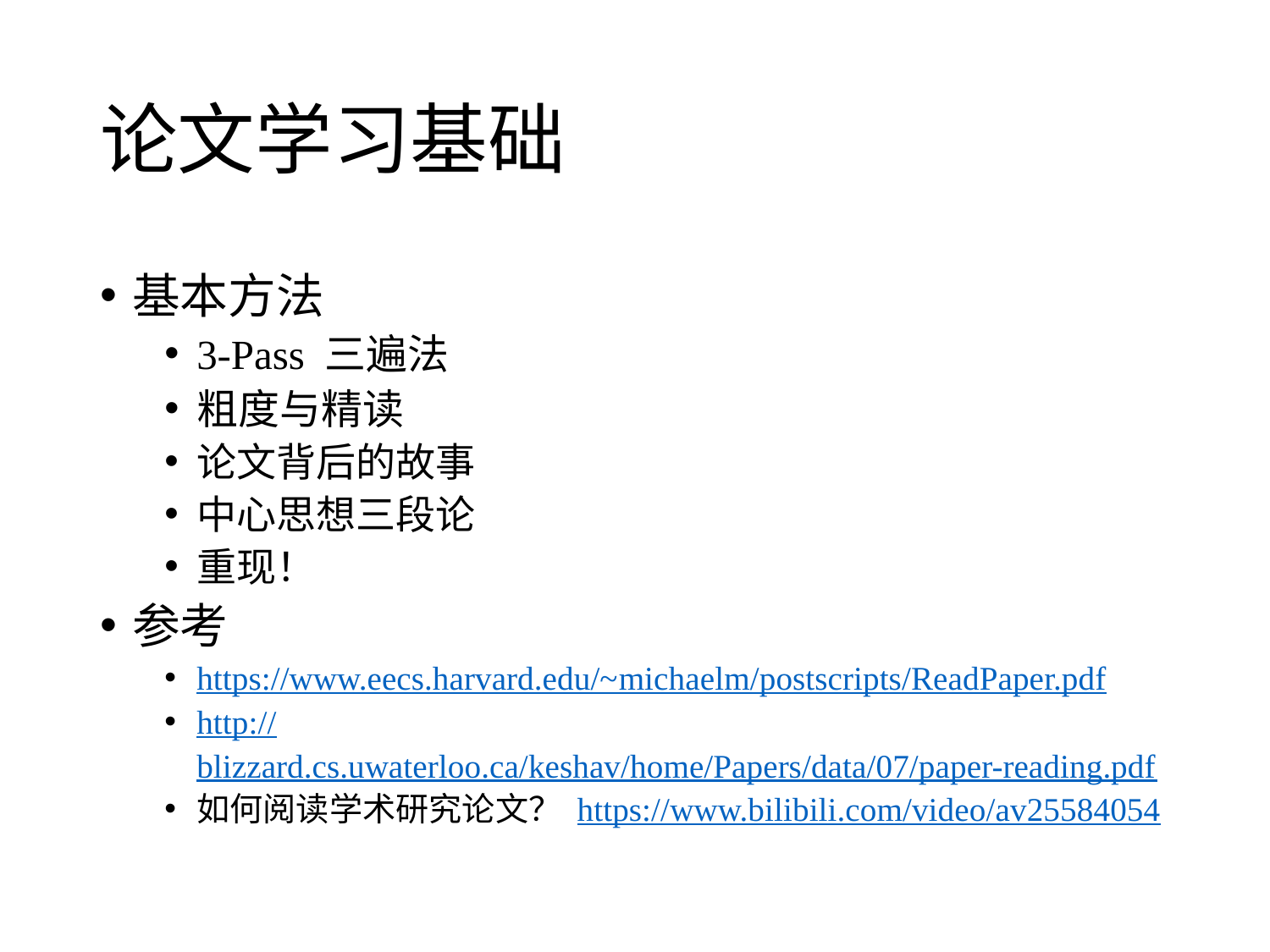

# 论文学习基础
基本方法
3-Pass 三遍法
粗度与精读
论文背后的故事
中心思想三段论
重现！
参考
https://www.eecs.harvard.edu/~michaelm/postscripts/ReadPaper.pdf
http://blizzard.cs.uwaterloo.ca/keshav/home/Papers/data/07/paper-reading.pdf
如何阅读学术研究论文？ https://www.bilibili.com/video/av25584054